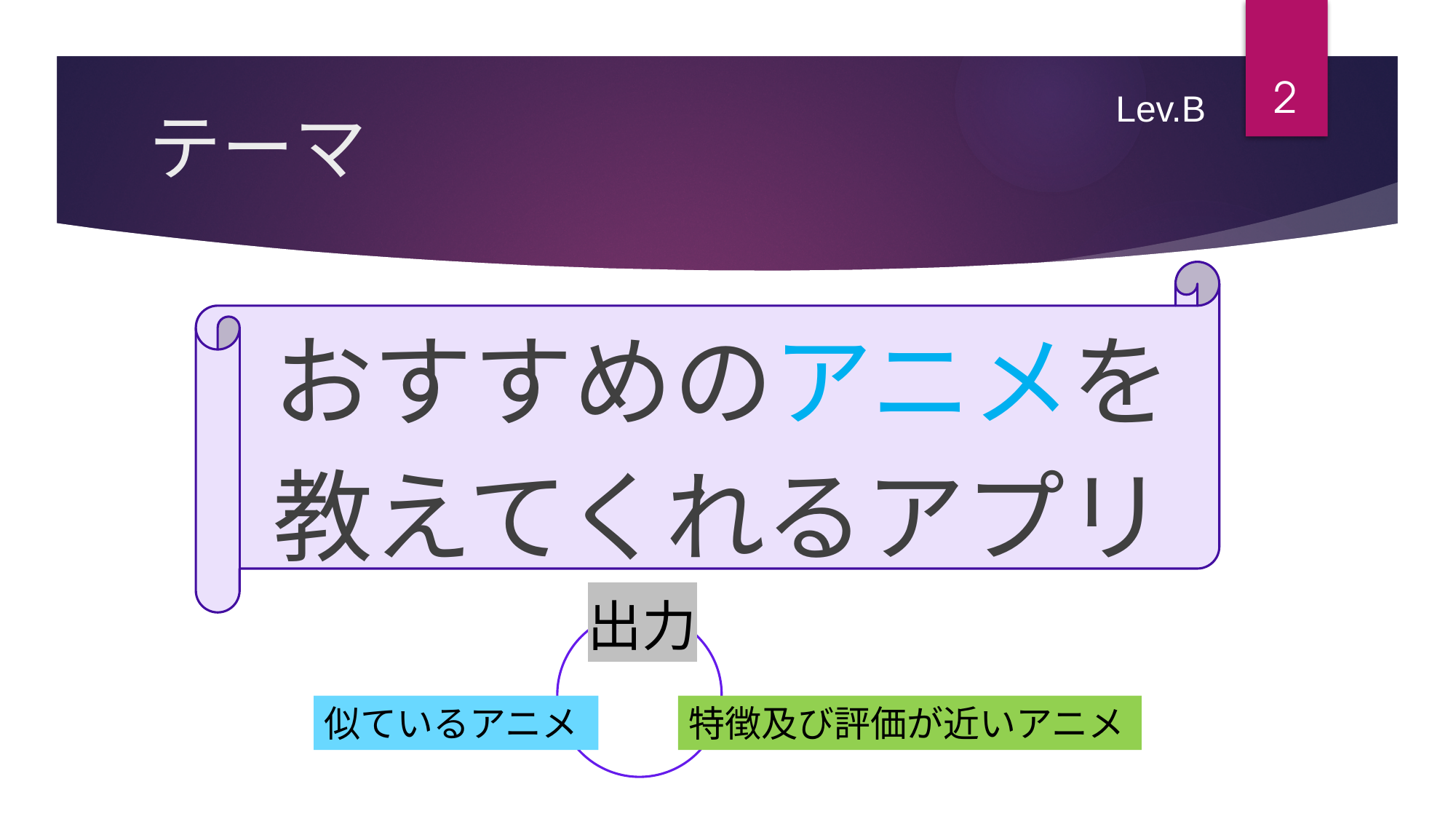

2
Lev.B
# テーマ

おすすめのアニメを
教えてくれるアプリ
出力

似ているアニメ
特徴及び評価が近いアニメ